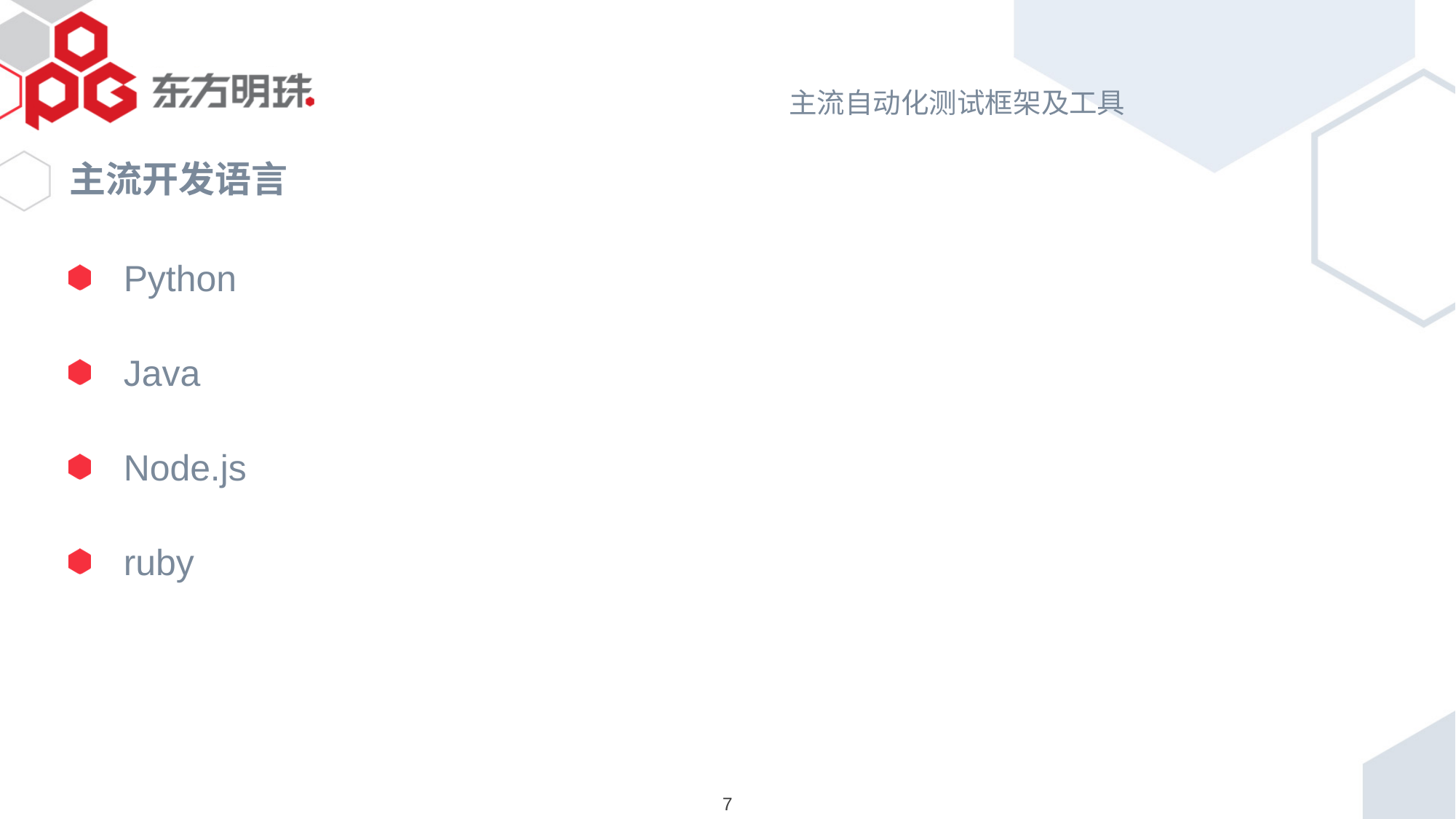

# 主流自动化测试框架及工具
主流开发语言
Python
Java
Node.js
ruby

7